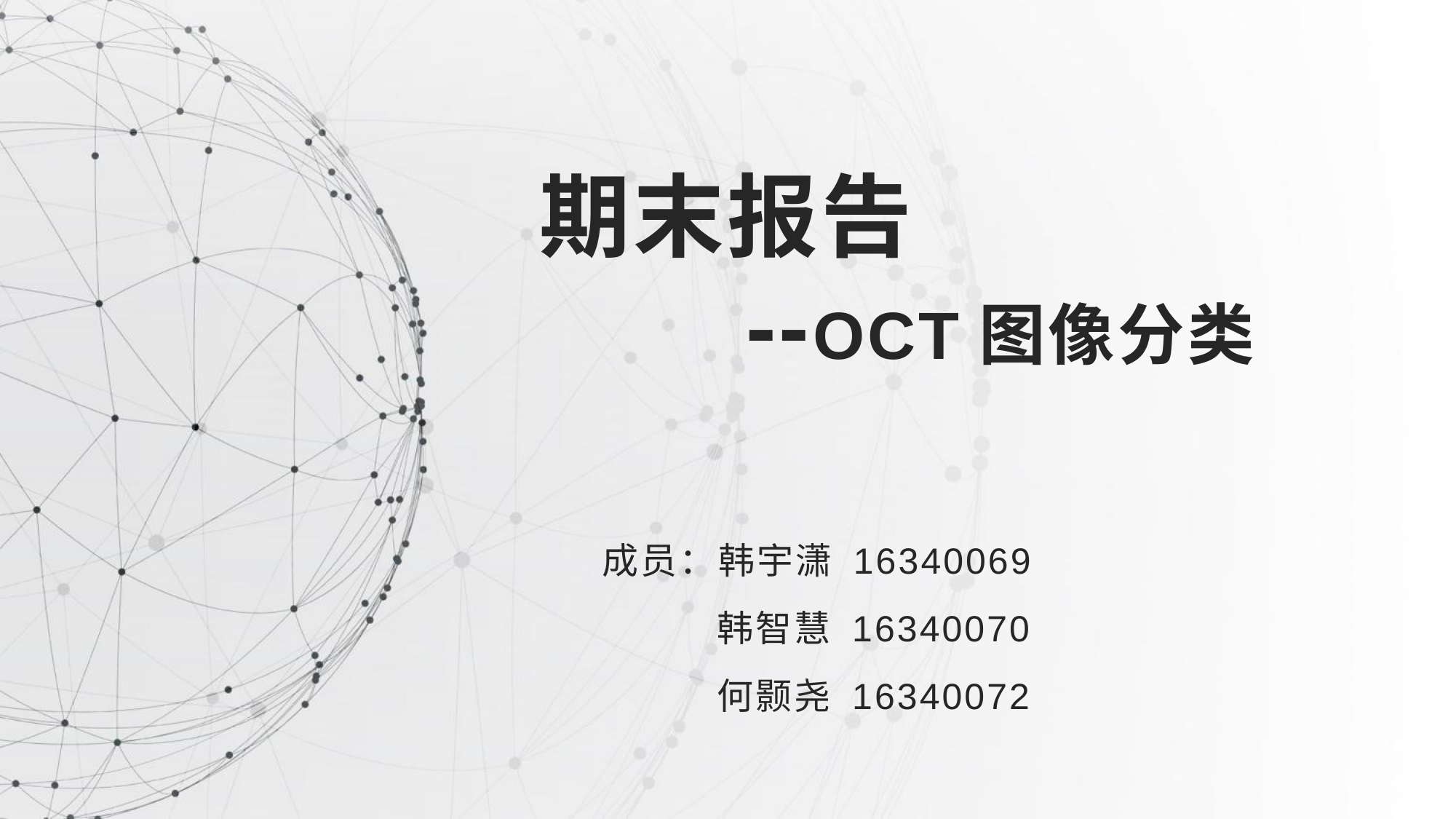

# 期末报告 --OCT图像分类
成员：韩宇潇 16340069
          韩智慧 16340070
          何颢尧 16340072